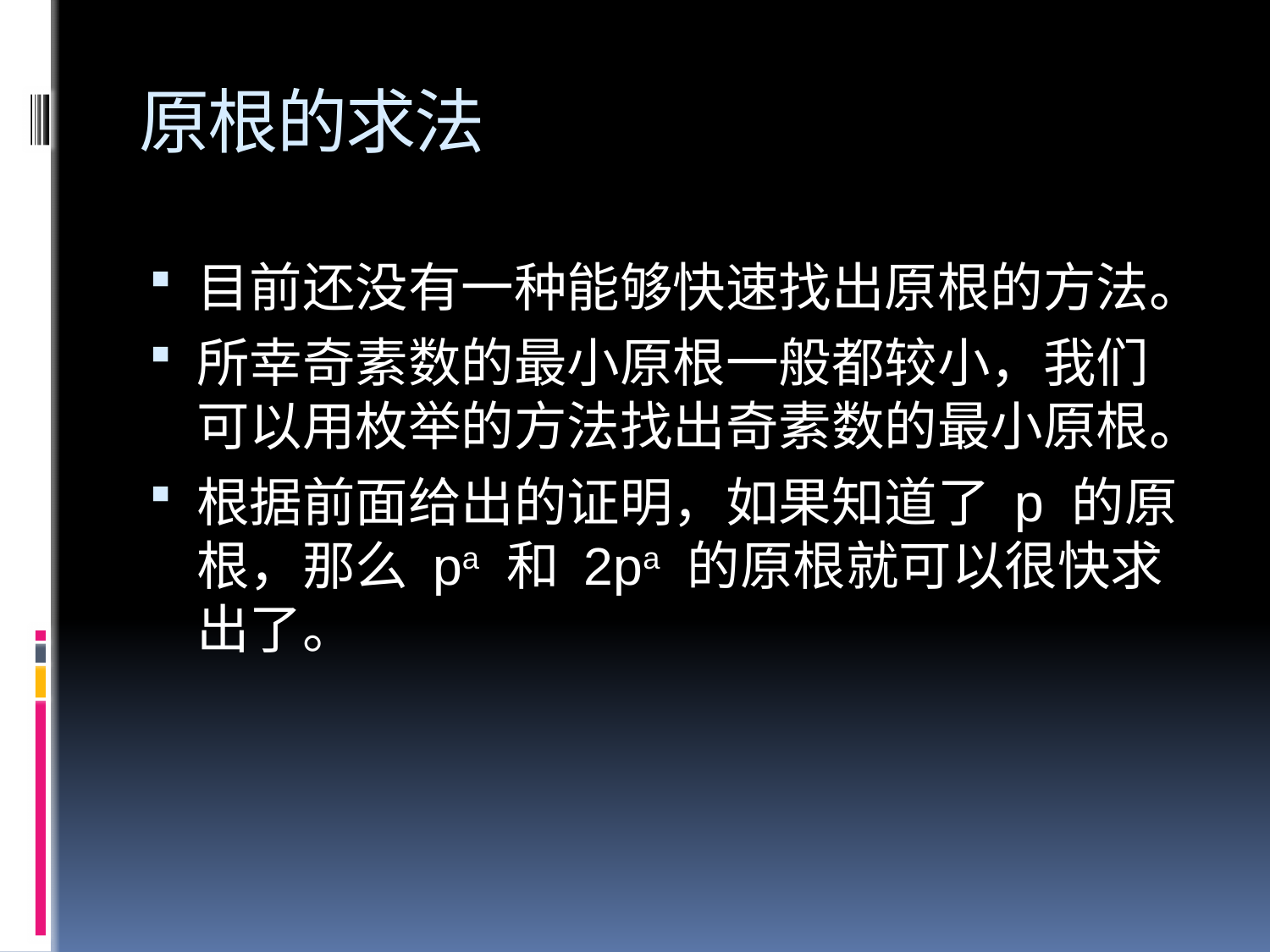

# 原根的求法
目前还没有一种能够快速找出原根的方法。
所幸奇素数的最小原根一般都较小，我们可以用枚举的方法找出奇素数的最小原根。
根据前面给出的证明，如果知道了 p 的原根，那么 pa 和 2pa 的原根就可以很快求出了。